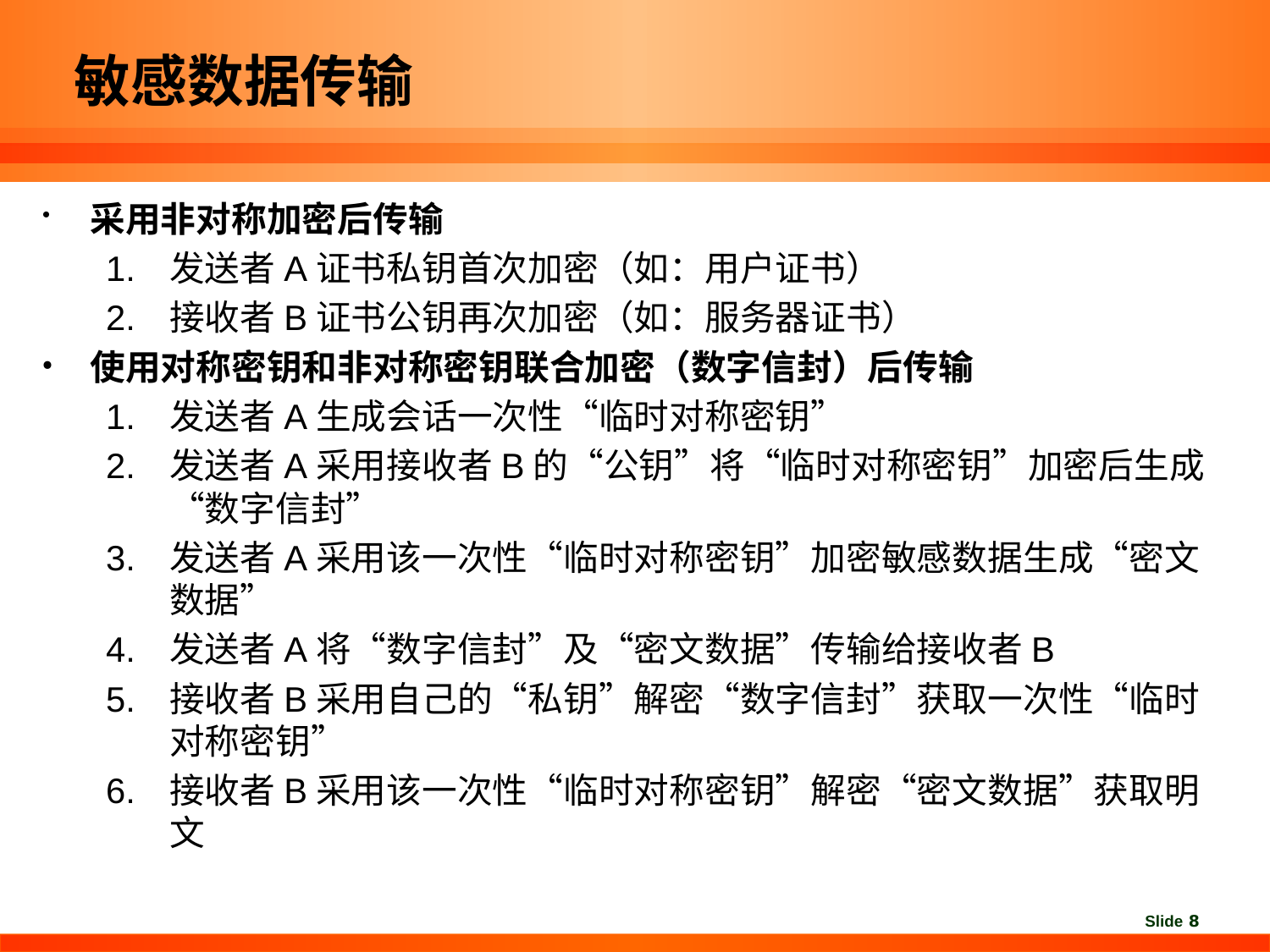

# 敏感数据传输
采用非对称加密后传输
发送者A证书私钥首次加密（如：用户证书）
接收者B证书公钥再次加密（如：服务器证书）
使用对称密钥和非对称密钥联合加密（数字信封）后传输
发送者A生成会话一次性“临时对称密钥”
发送者A采用接收者B的“公钥”将“临时对称密钥”加密后生成“数字信封”
发送者A采用该一次性“临时对称密钥”加密敏感数据生成“密文数据”
发送者A将“数字信封”及“密文数据”传输给接收者B
接收者B采用自己的“私钥”解密“数字信封”获取一次性“临时对称密钥”
接收者B采用该一次性“临时对称密钥”解密“密文数据”获取明文